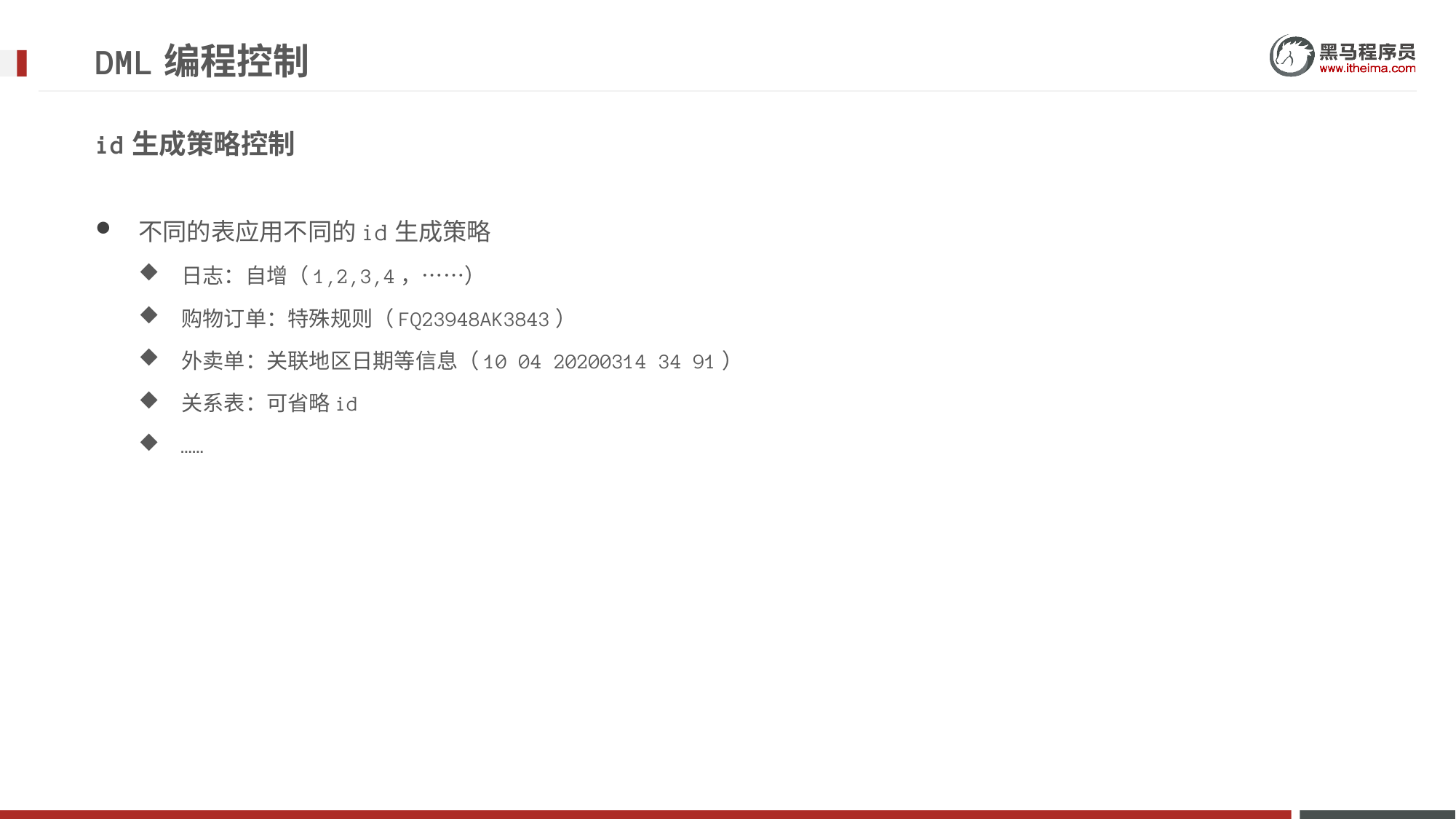

# DML编程控制
id生成策略控制
不同的表应用不同的id生成策略
日志：自增（1,2,3,4，……）
购物订单：特殊规则（FQ23948AK3843）
外卖单：关联地区日期等信息（10 04 20200314 34 91）
关系表：可省略id
……